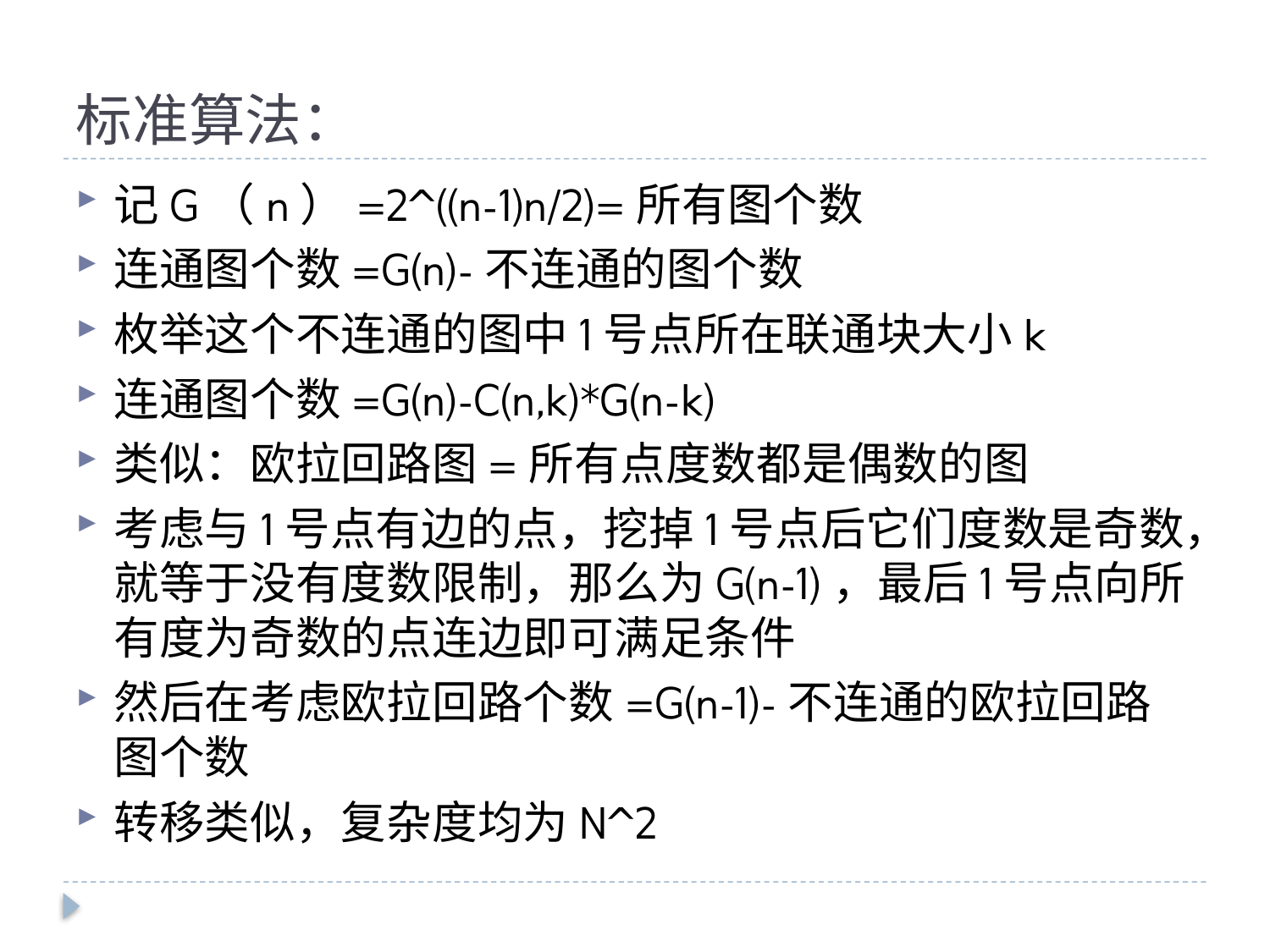

# 标准算法：
记G（n）=2^((n-1)n/2)=所有图个数
连通图个数=G(n)-不连通的图个数
枚举这个不连通的图中1号点所在联通块大小k
连通图个数=G(n)-C(n,k)*G(n-k)
类似：欧拉回路图=所有点度数都是偶数的图
考虑与1号点有边的点，挖掉1号点后它们度数是奇数，就等于没有度数限制，那么为G(n-1)，最后1号点向所有度为奇数的点连边即可满足条件
然后在考虑欧拉回路个数=G(n-1)-不连通的欧拉回路图个数
转移类似，复杂度均为N^2